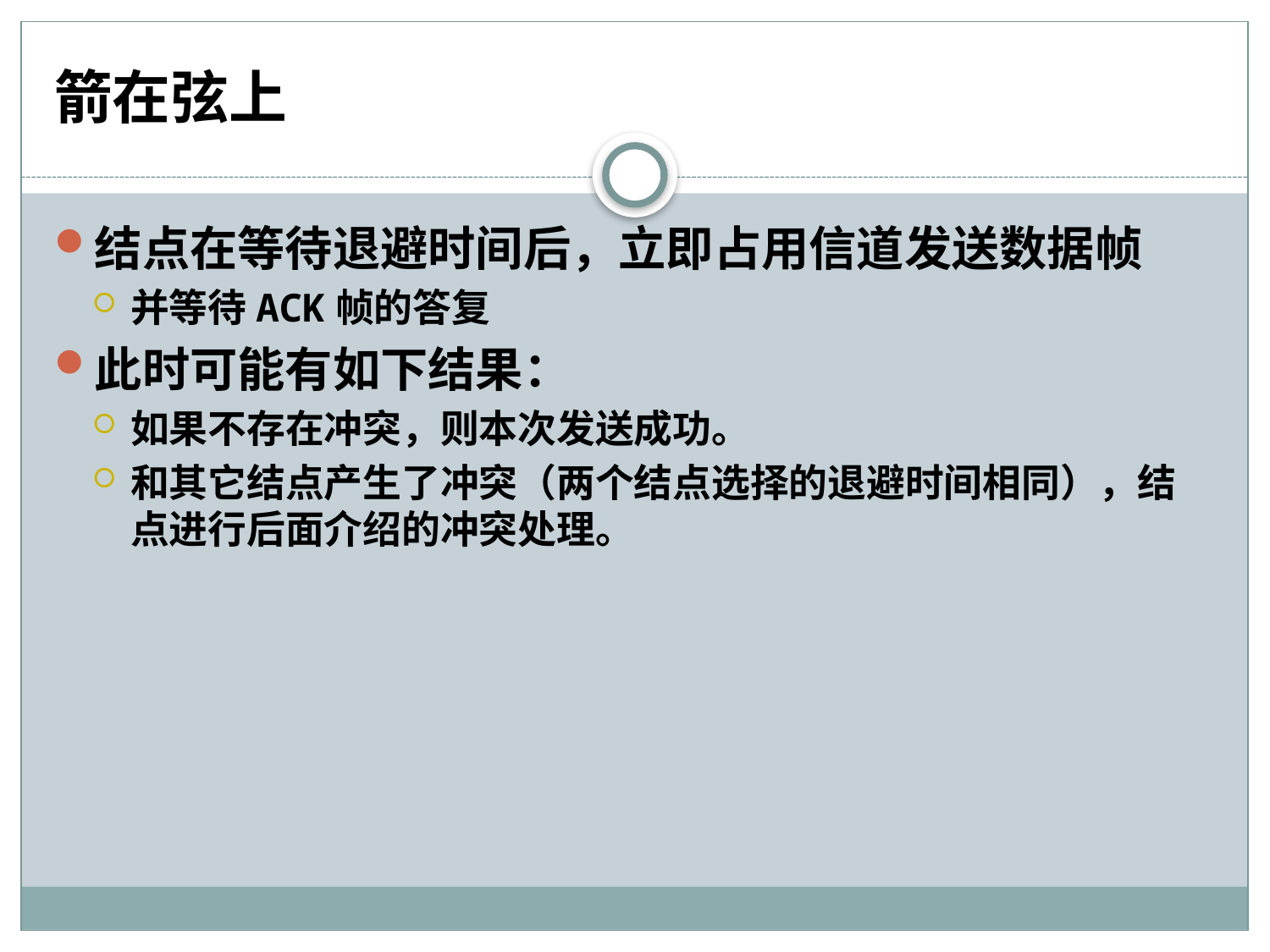

# 箭在弦上
结点在等待退避时间后，立即占用信道发送数据帧
并等待ACK帧的答复
此时可能有如下结果：
如果不存在冲突，则本次发送成功。
和其它结点产生了冲突（两个结点选择的退避时间相同），结点进行后面介绍的冲突处理。